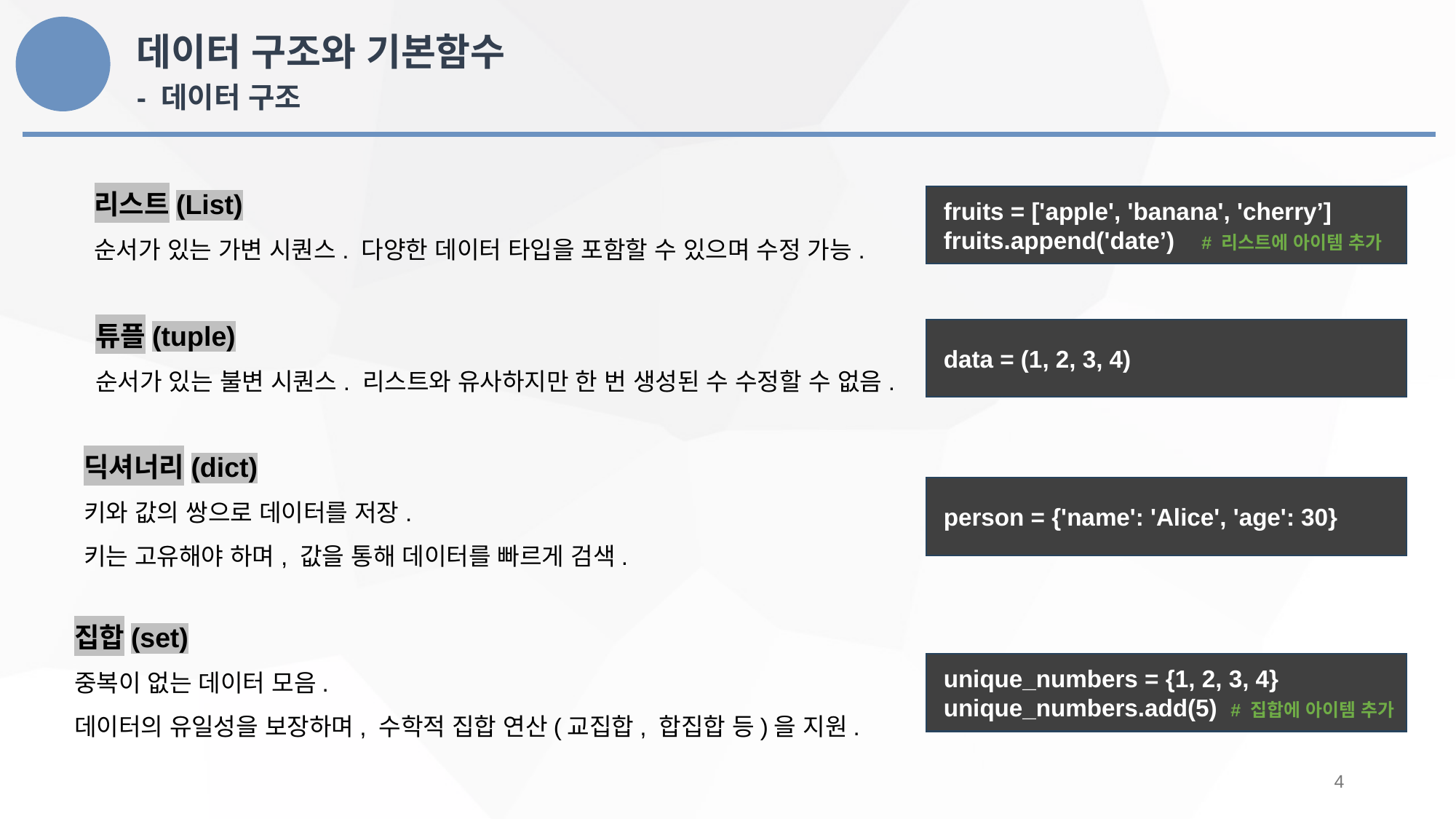

데이터 구조와 기본함수
- 데이터 구조
리스트(List)
순서가 있는 가변 시퀀스. 다양한 데이터 타입을 포함할 수 있으며 수정 가능.
 fruits = ['apple', 'banana', 'cherry’]
 fruits.append('date’)    # 리스트에 아이템 추가
튜플(tuple)
순서가 있는 불변 시퀀스. 리스트와 유사하지만 한 번 생성된 수 수정할 수 없음.
 data = (1, 2, 3, 4)
딕셔너리(dict)
키와 값의 쌍으로 데이터를 저장.
키는 고유해야 하며, 값을 통해 데이터를 빠르게 검색.
 person = {'name': 'Alice', 'age': 30}
집합(set)
중복이 없는 데이터 모음.
데이터의 유일성을 보장하며, 수학적 집합 연산(교집합, 합집합 등)을 지원.
 unique_numbers = {1, 2, 3, 4}
 unique_numbers.add(5)  # 집합에 아이템 추가
4